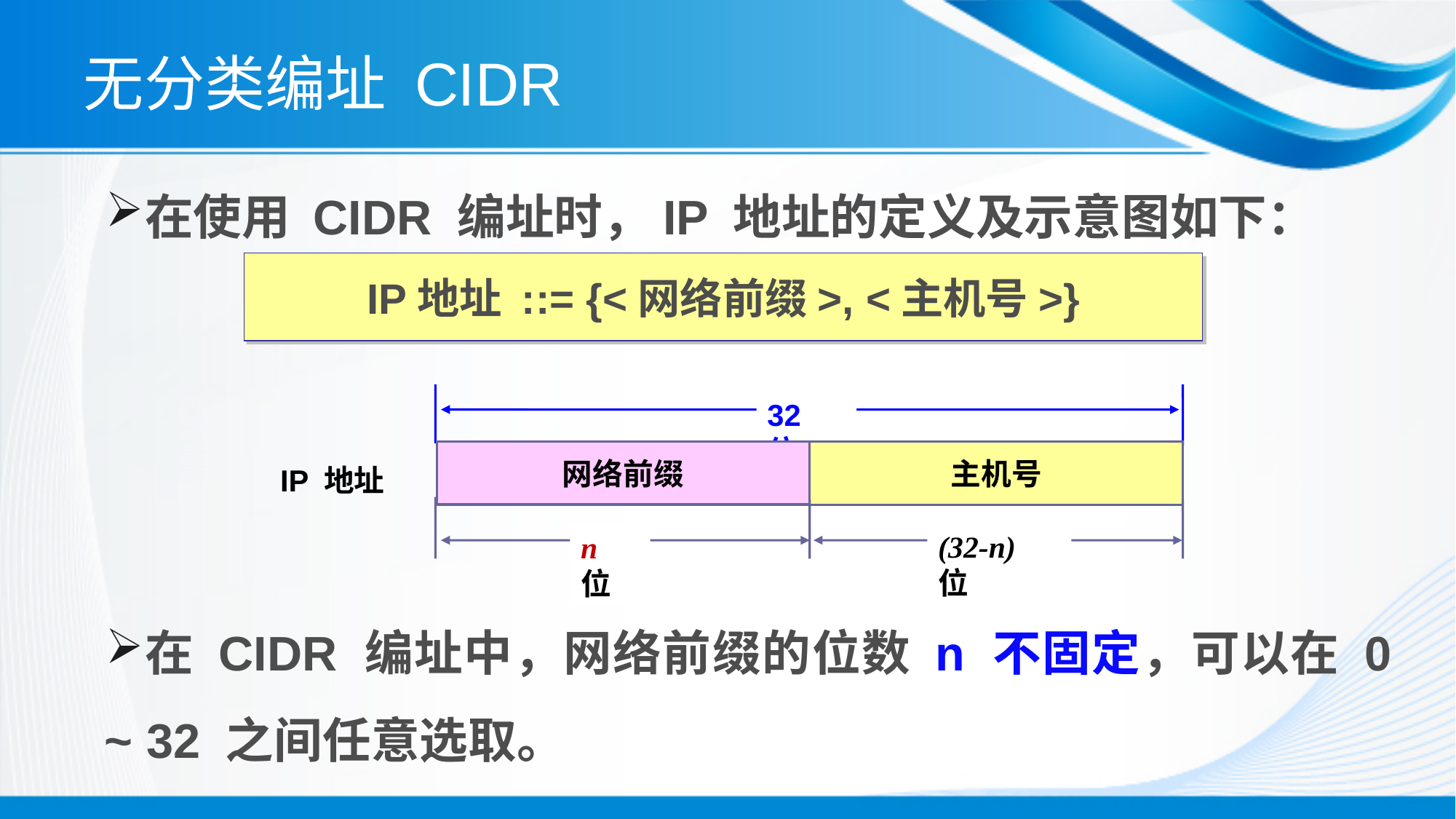

# 无分类编址 CIDR
在使用 CIDR 编址时，IP 地址的定义及示意图如下：

在 CIDR 编址中，网络前缀的位数 n 不固定，可以在 0 ~ 32 之间任意选取。

IP地址 ::= {<网络前缀>, <主机号>}

32 位

网络前缀
主机号

(32-n) 位
n 位

IP 地址